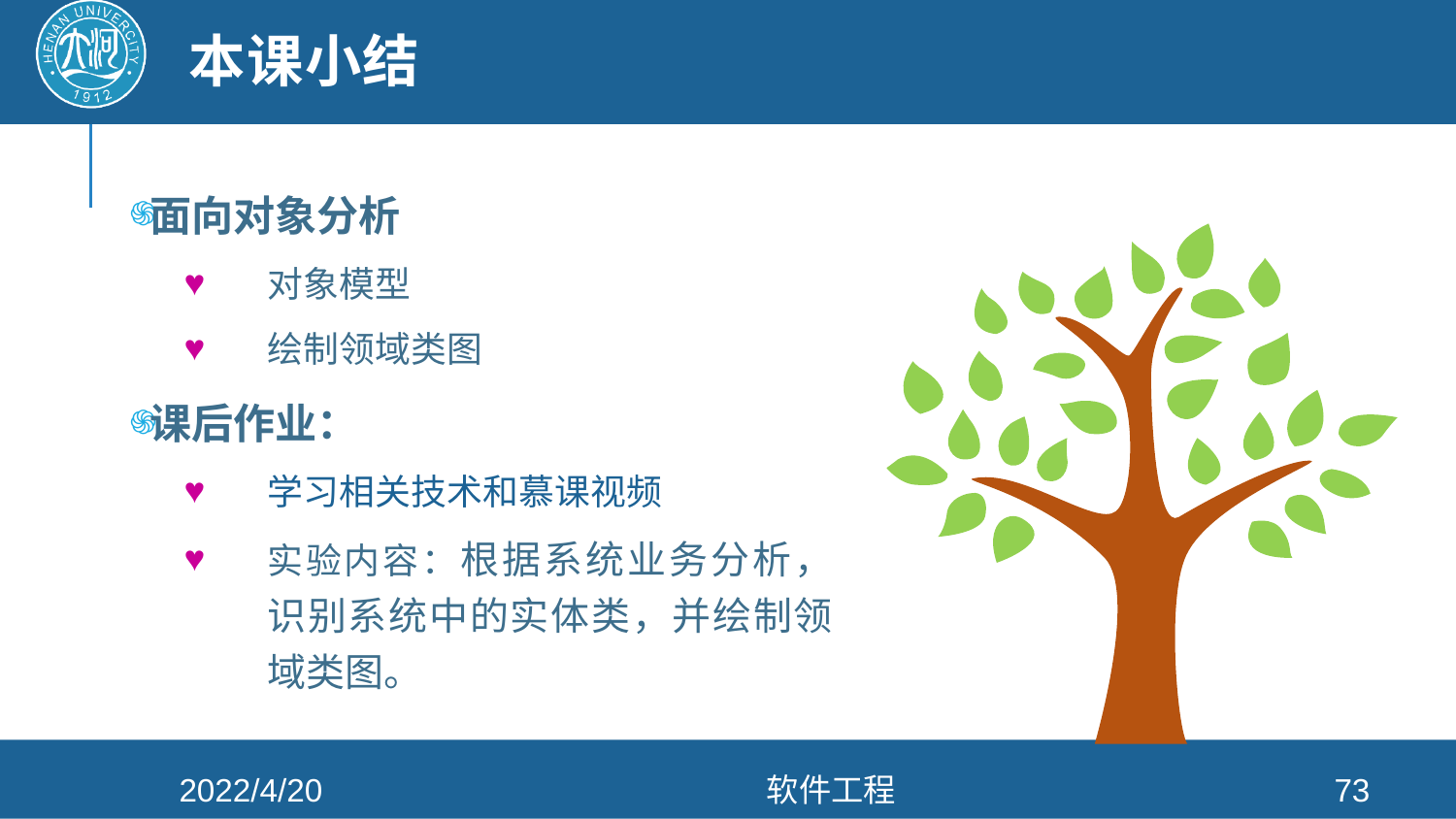

# 本课小结
面向对象分析
对象模型
绘制领域类图
课后作业：
学习相关技术和慕课视频
实验内容：根据系统业务分析，识别系统中的实体类，并绘制领域类图。

2022/4/20
软件工程
73